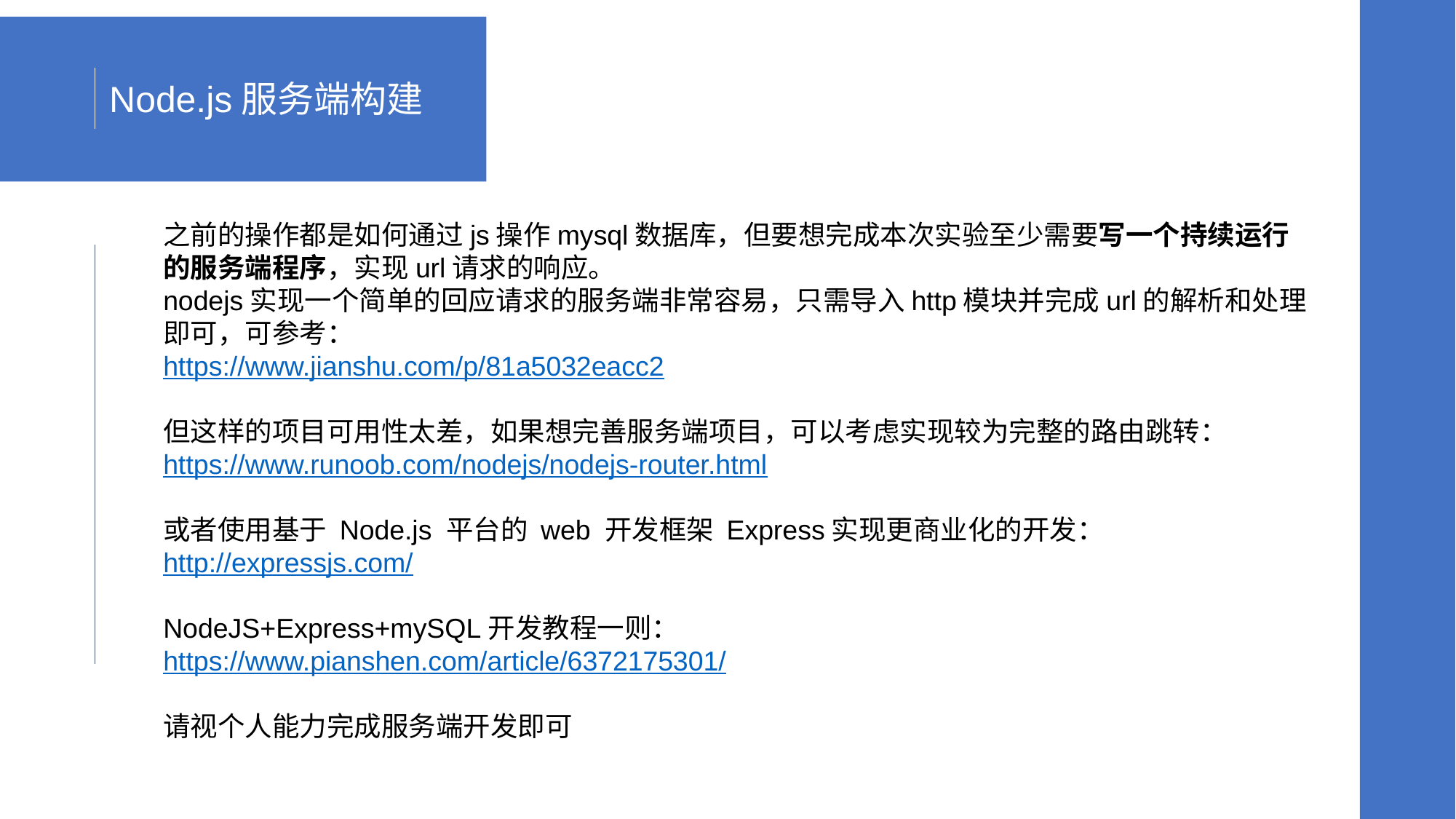

Node.js服务端构建
之前的操作都是如何通过js操作mysql数据库，但要想完成本次实验至少需要写一个持续运行的服务端程序，实现url请求的响应。
nodejs实现一个简单的回应请求的服务端非常容易，只需导入http模块并完成url的解析和处理即可，可参考：
https://www.jianshu.com/p/81a5032eacc2

但这样的项目可用性太差，如果想完善服务端项目，可以考虑实现较为完整的路由跳转：
https://www.runoob.com/nodejs/nodejs-router.html

或者使用基于 Node.js 平台的 web 开发框架 Express实现更商业化的开发：
http://expressjs.com/

NodeJS+Express+mySQL开发教程一则：
https://www.pianshen.com/article/6372175301/

请视个人能力完成服务端开发即可